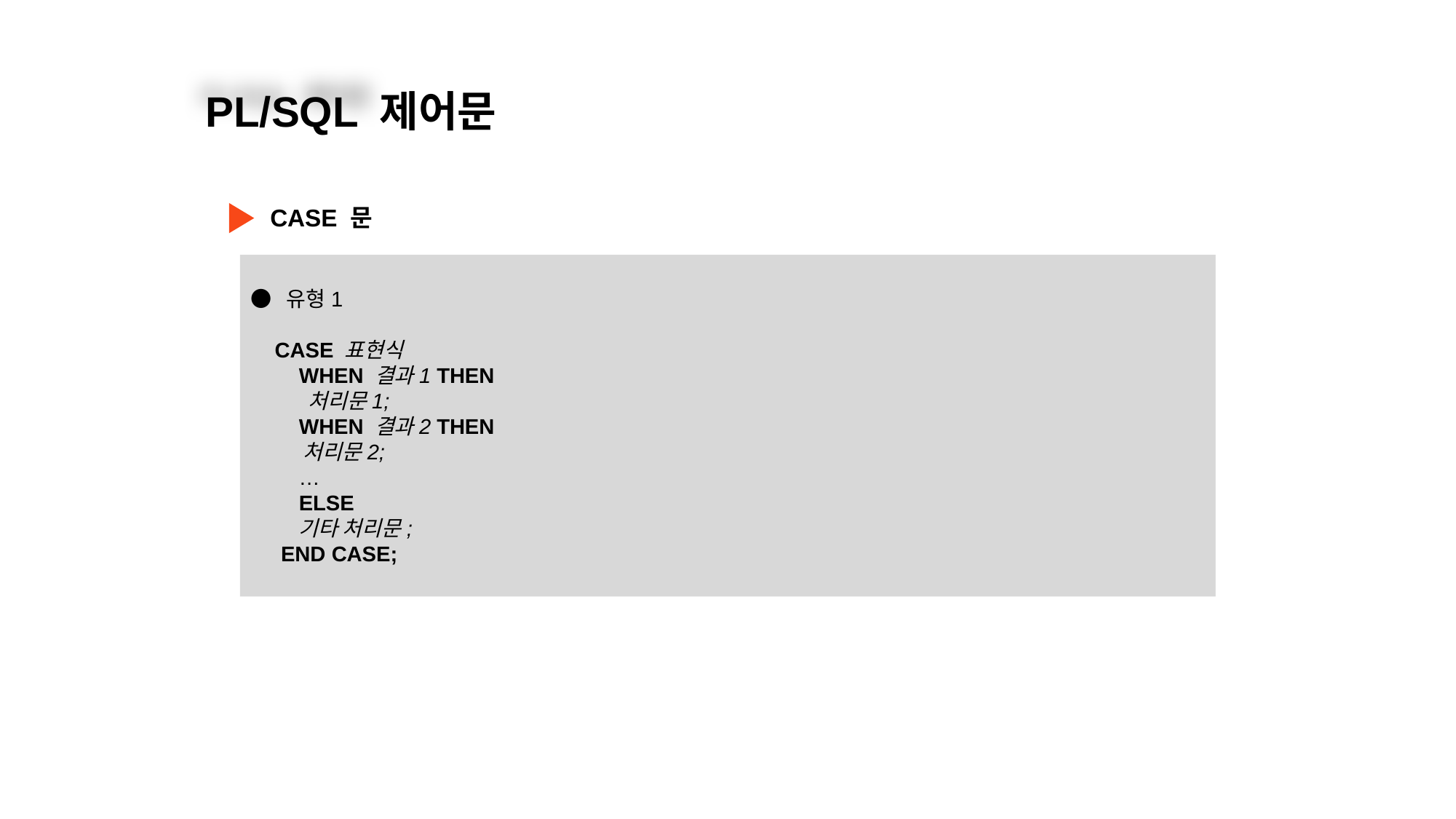

01
PL/SQL 제어문

CASE 문

●  유형1

    CASE 표현식
        WHEN 결과1 THEN
           처리문1;
        WHEN 결과2 THEN
          처리문2;
        …
        ELSE
         기타 처리문;
     END CASE;